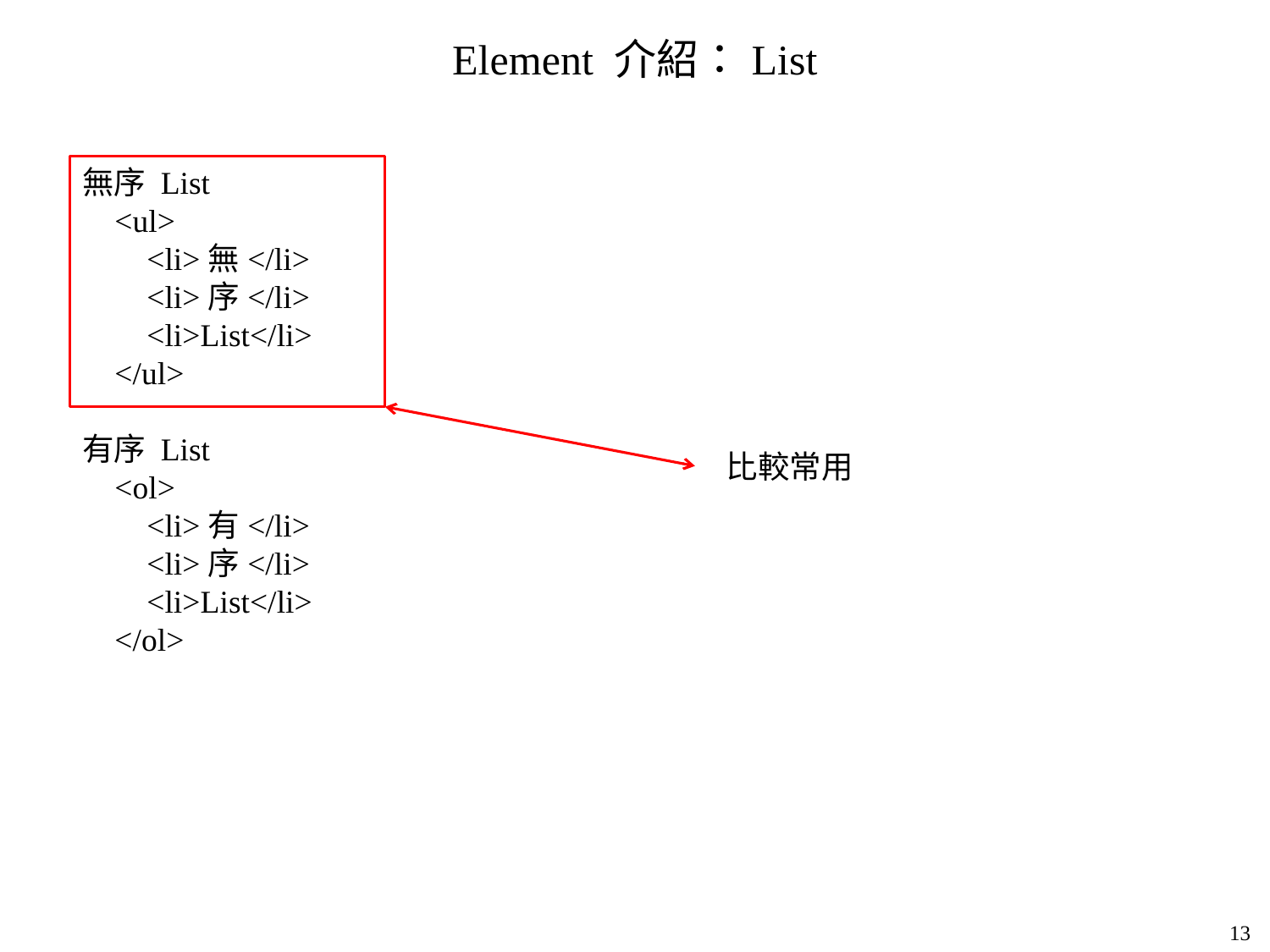

Element 介紹：List
無序 List
    <ul>
        <li>無</li>
        <li>序</li>
        <li>List</li>
    </ul>

有序 List
    <ol>
        <li>有</li>
        <li>序</li>
        <li>List</li>
    </ol>

比較常用
13